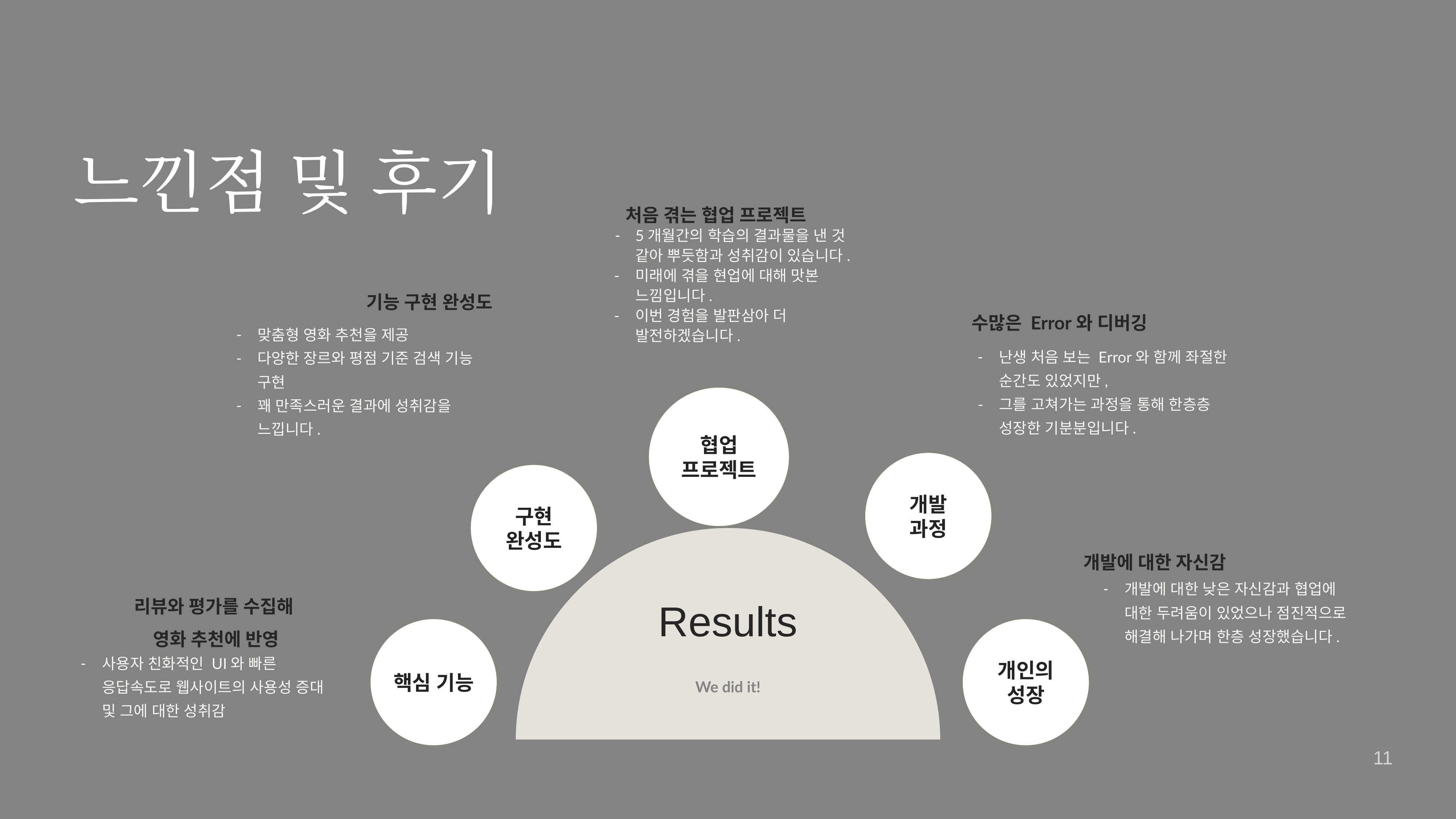

# 느낀점 및 후기
처음 겪는 협업 프로젝트
5개월간의 학습의 결과물을 낸 것 같아 뿌듯함과 성취감이 있습니다.
미래에 겪을 현업에 대해 맛본 느낌입니다.
이번 경험을 발판삼아 더 발전하겠습니다.
기능 구현 완성도
수많은 Error와 디버깅
맞춤형 영화 추천을 제공
다양한 장르와 평점 기준 검색 기능 구현
꽤 만족스러운 결과에 성취감을 느낍니다.
난생 처음 보는 Error와 함께 좌절한 순간도 있었지만,
그를 고쳐가는 과정을 통해 한층층 성장한 기분분입니다.
협업
프로젝트
개발
과정
구현
완성도

개발에 대한 자신감
개발에 대한 낮은 자신감과 협업에 대한 두려움이 있었으나 점진적으로 해결해 나가며 한층 성장했습니다.
리뷰와 평가를 수집해
영화 추천에 반영
Results
핵심 기능
개인의 성장
사용자 친화적인 UI와 빠른 응답속도로 웹사이트의 사용성 증대 및 그에 대한 성취감
We did it!
11